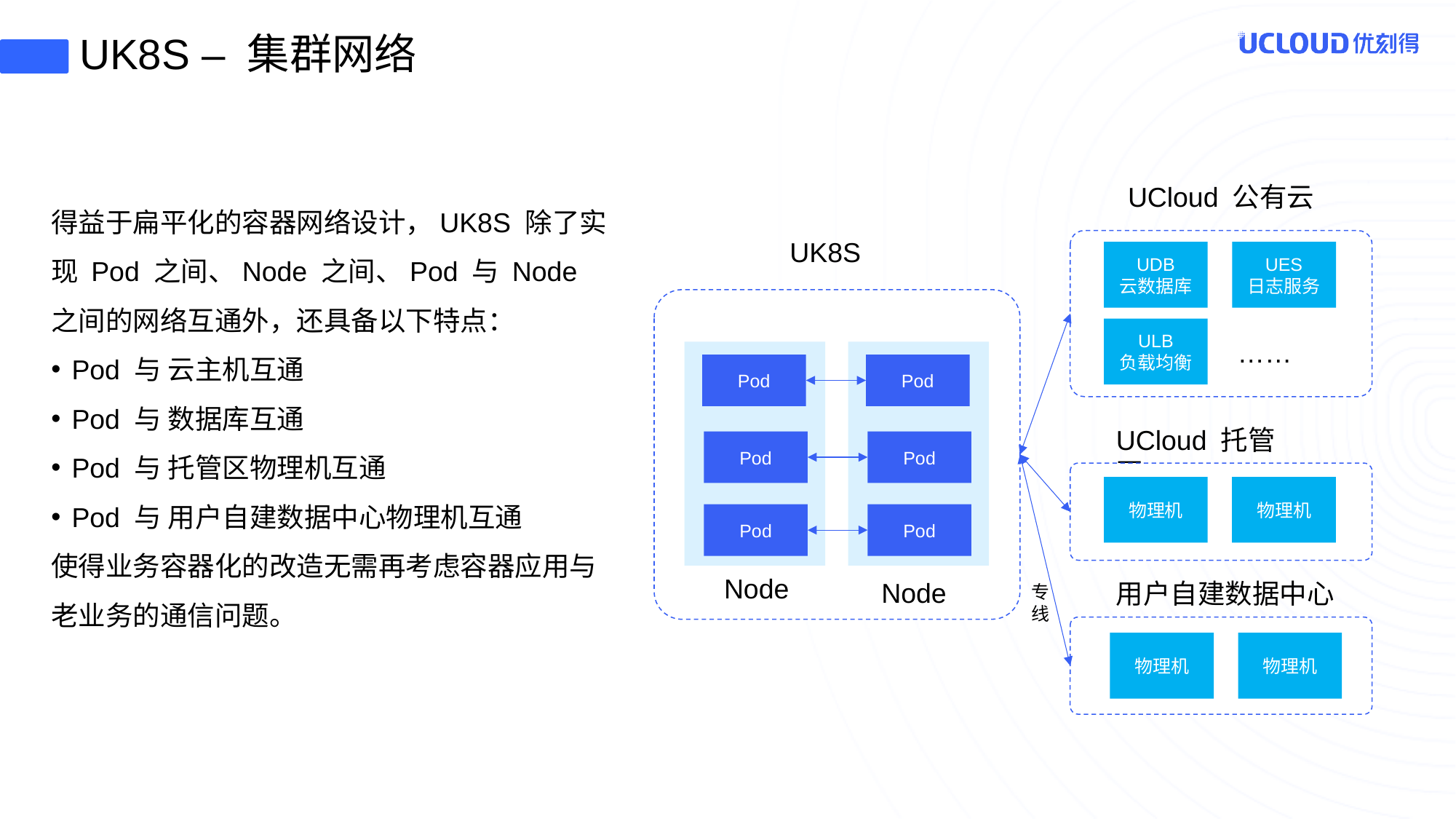

UK8S – 集群网络
UCloud 公有云
得益于扁平化的容器网络设计，UK8S 除了实现 Pod 之间、Node 之间、Pod 与 Node 之间的网络互通外，还具备以下特点：
Pod 与 云主机互通
Pod 与 数据库互通
Pod 与 托管区物理机互通
Pod 与 用户自建数据中心物理机互通
使得业务容器化的改造无需再考虑容器应用与老业务的通信问题。
UK8S

UES
日志服务
UDB
云数据库

ULB
负载均衡
……

Pod
Pod
UCloud 托管区
Pod
Pod

物理机
物理机
Pod
Pod
Node
Node
用户自建数据中心
专线

物理机
物理机